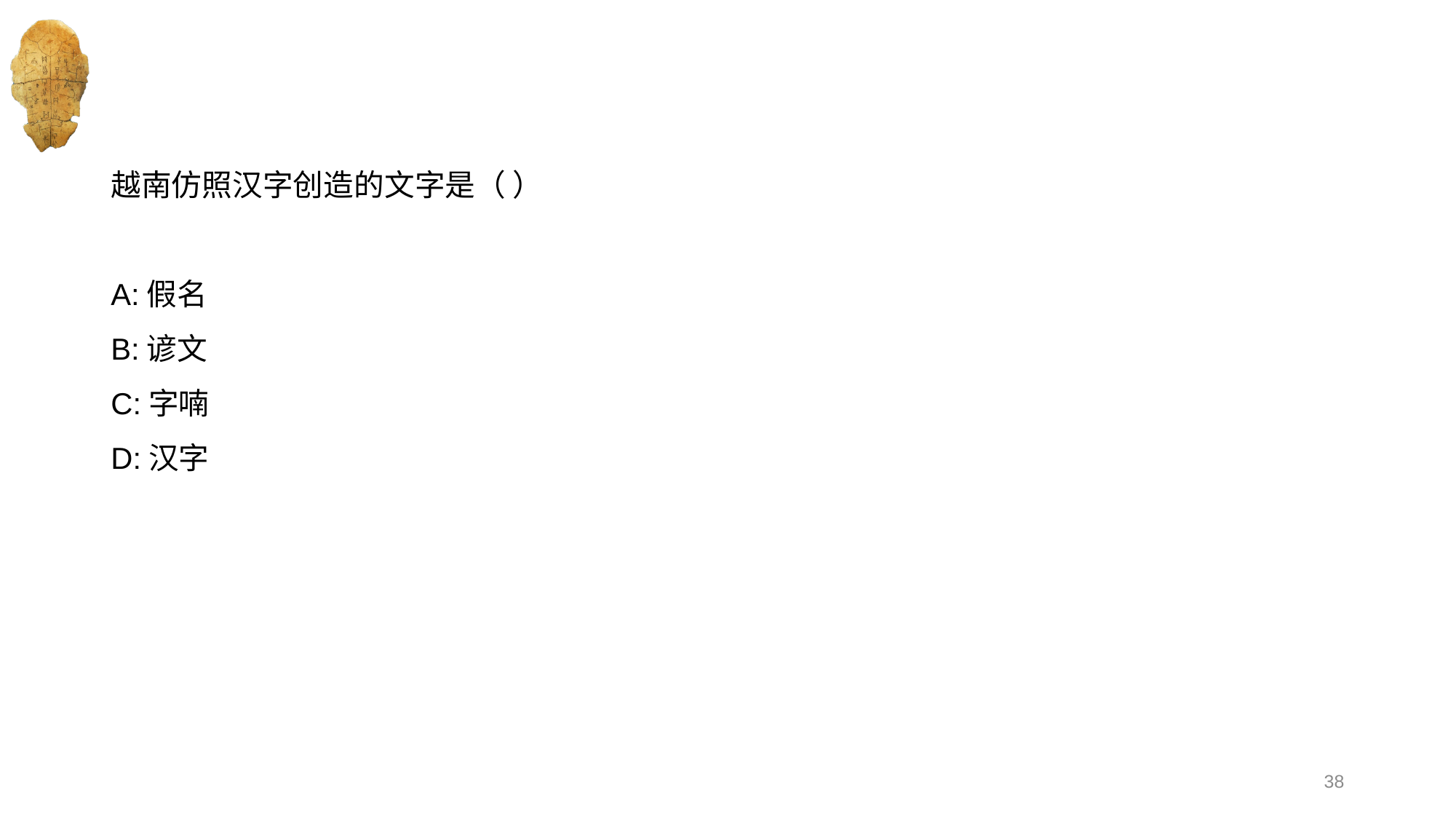

#
越南仿照汉字创造的文字是（ ）

A:假名
B:谚文
C:字喃
D:汉字

38